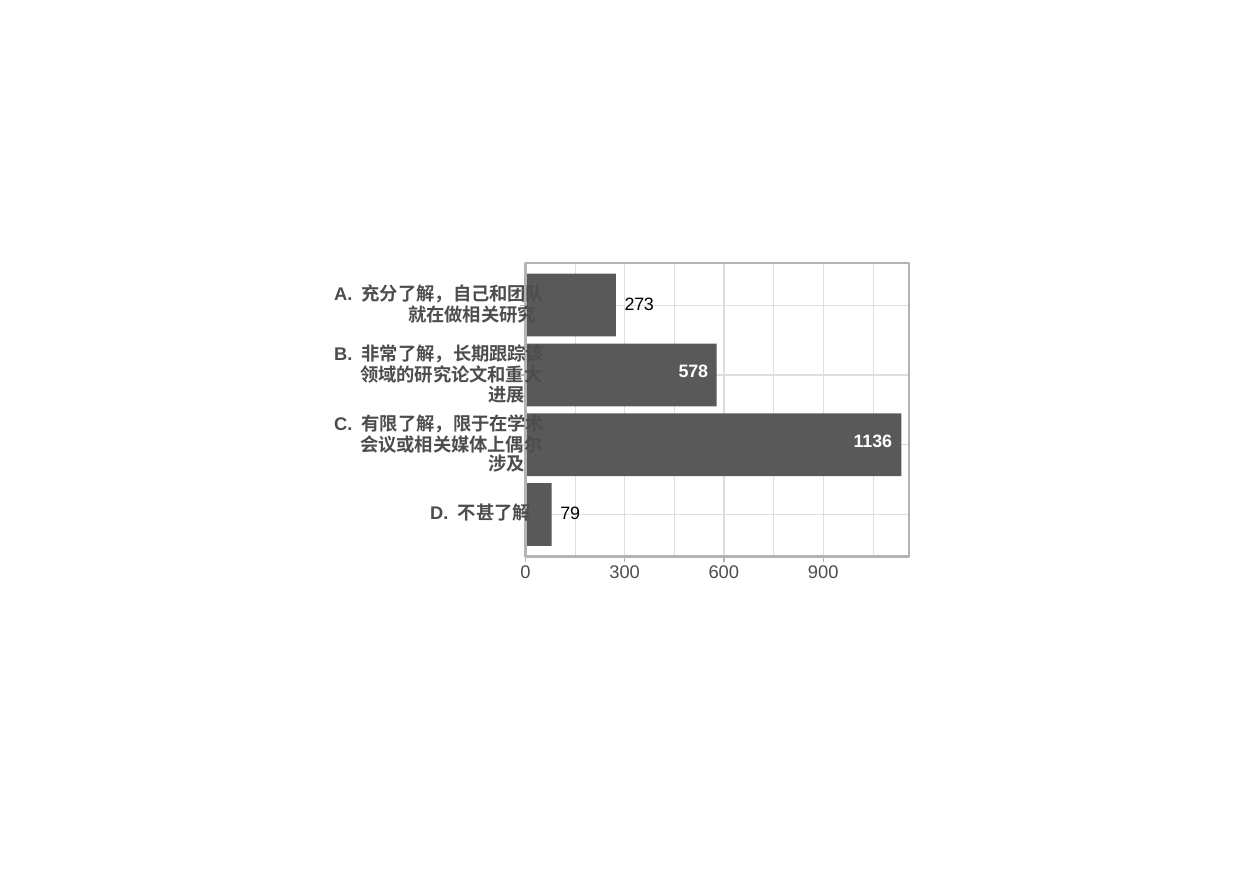

A. 充分了解，自己和团队
273

    就在做相关研究

B. 非常了解，长期跟踪该
578
    领域的研究论文和重大

    进展

C. 有限了解，限于在学术
1136
    会议或相关媒体上偶尔

    涉及

79
D. 不甚了解

300
0
600
900